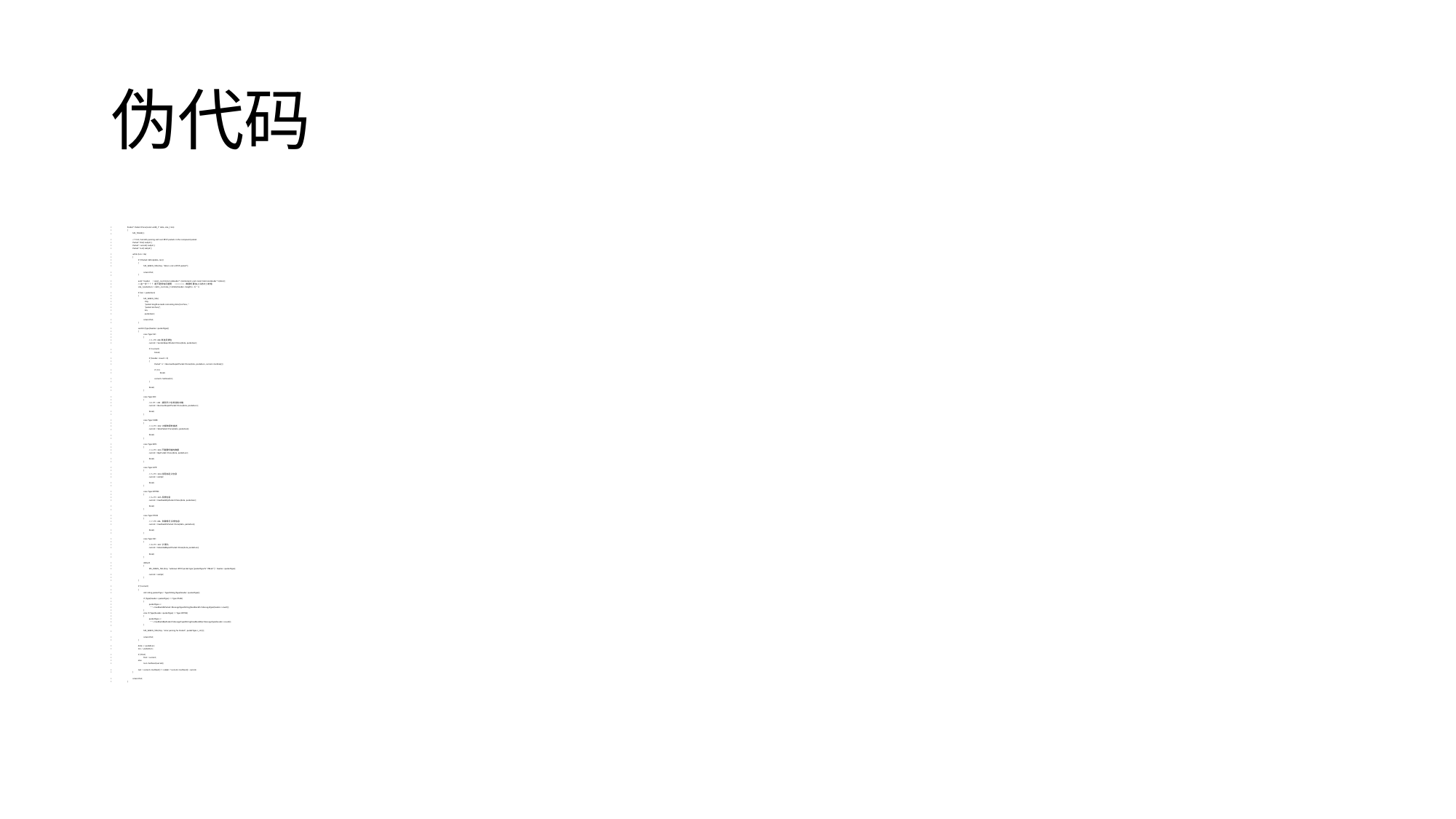

# 伪代码

		Packet* Packet::Parse(const uint8_t* data, size_t len)
		{
			MS_TRACE();

			// First, Currently parsing and Last RTCP packets in the compound packet.
			Packet* first{ nullptr };
			Packet* current{ nullptr };
			Packet* last{ nullptr };

			while (len > 0u)
			{
				if (!Packet::IsRtcp(data, len))
				{
					MS_WARN_TAG(rtcp, "data is not a RTCP packet");

					return first;
				}

				auto* header     = const_cast<CommonHeader*>(reinterpret_cast<const CommonHeader*>(data));
				// 这一步 ？？？ 是不是很有问题啊     ========>  数据的 要加上头的大小的哈
				size_t packetLen = static_cast<size_t>(ntohs(header->length) + 1) * 4;

				if (len < packetLen)
				{
					MS_WARN_TAG(
					  rtcp,
					  "packet length exceeds remaining data [len:%zu, "
					  "packet len:%zu]",
					  len,
					  packetLen);

					return first;
				}

				switch (Type(header->packetType))
				{
					case Type::SR:
					{
						// 1. PT= 200 发送反馈包
						current = SenderReportPacket::Parse(data, packetLen);

						if (!current)
							break;

						if (header->count > 0)
						{
							Packet* rr = ReceiverReportPacket::Parse(data, packetLen, current->GetSize());

							if (!rr)
								break;

							current->SetNext(rr);
						}

						break;
					}

					case Type::RR:
					{
						//2. PT = 201  接受多少包发送给对端
						current = ReceiverReportPacket::Parse(data, packetLen);

						break;
					}

					case Type::SDES:
					{
						// 3. PT = 202  对媒体源的描述
						current = SdesPacket::Parse(data, packetLen);

						break;
					}

					case Type::BYE:
					{
						// 4. PT = 203 不需要传输的数据
						current = ByePacket::Parse(data, packetLen);

						break;
					}

					case Type::APP:
					{
						// 5. PT = 204 应用自定义信息
						current = nullptr;

						break;
					}

					case Type::RTPFB:
					{
						// 6. PT = 205 反馈信息
						current = FeedbackRtpPacket::Parse(data, packetLen);

						break;
					}

					case Type::PSFB:
					{
						// 7. PT= 206  负载情况 反馈信息
						current = FeedbackPsPacket::Parse(data, packetLen);

						break;
					}

					case Type::XR:
					{
						// 8. PT = 207  扩展头
						current = ExtendedReportPacket::Parse(data, packetLen);

						break;
					}

					default:
					{
						MS_WARN_TAG(rtcp, "unknown RTCP packet type [packetType:%" PRIu8 "]", header->packetType);

						current = nullptr;
					}
				}

				if (!current)
				{
					std::string packetType = Type2String(Type(header->packetType));

					if (Type(header->packetType) == Type::PSFB)
					{
						packetType +=
						  " " + FeedbackPsPacket::MessageType2String(FeedbackPs::MessageType(header->count));
					}
					else if (Type(header->packetType) == Type::RTPFB)
					{
						packetType +=
						  " " + FeedbackRtpPacket::MessageType2String(FeedbackRtp::MessageType(header->count));
					}

					MS_WARN_TAG(rtcp, "error parsing %s Packet", packetType.c_str());

					return first;
				}

				data += packetLen;
				len -= packetLen;

				if (!first)
					first = current;
				else
					last->SetNext(current);

				last = current->GetNext() != nullptr ? current->GetNext() : current;
			}

			return first;
		}